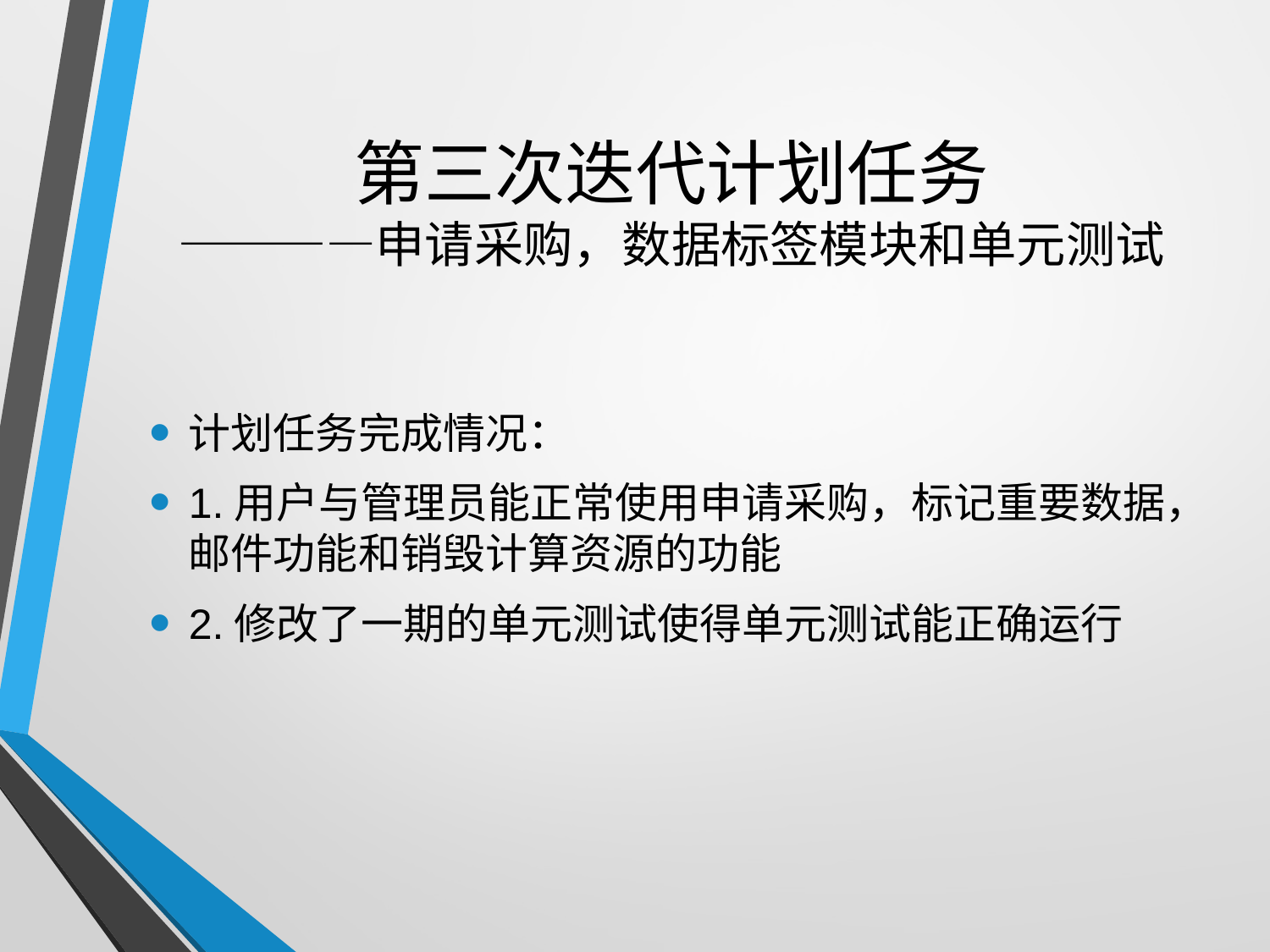

# 第三次迭代计划任务 ————申请采购，数据标签模块和单元测试
计划任务完成情况：
1.用户与管理员能正常使用申请采购，标记重要数据，邮件功能和销毁计算资源的功能
2.修改了一期的单元测试使得单元测试能正确运行